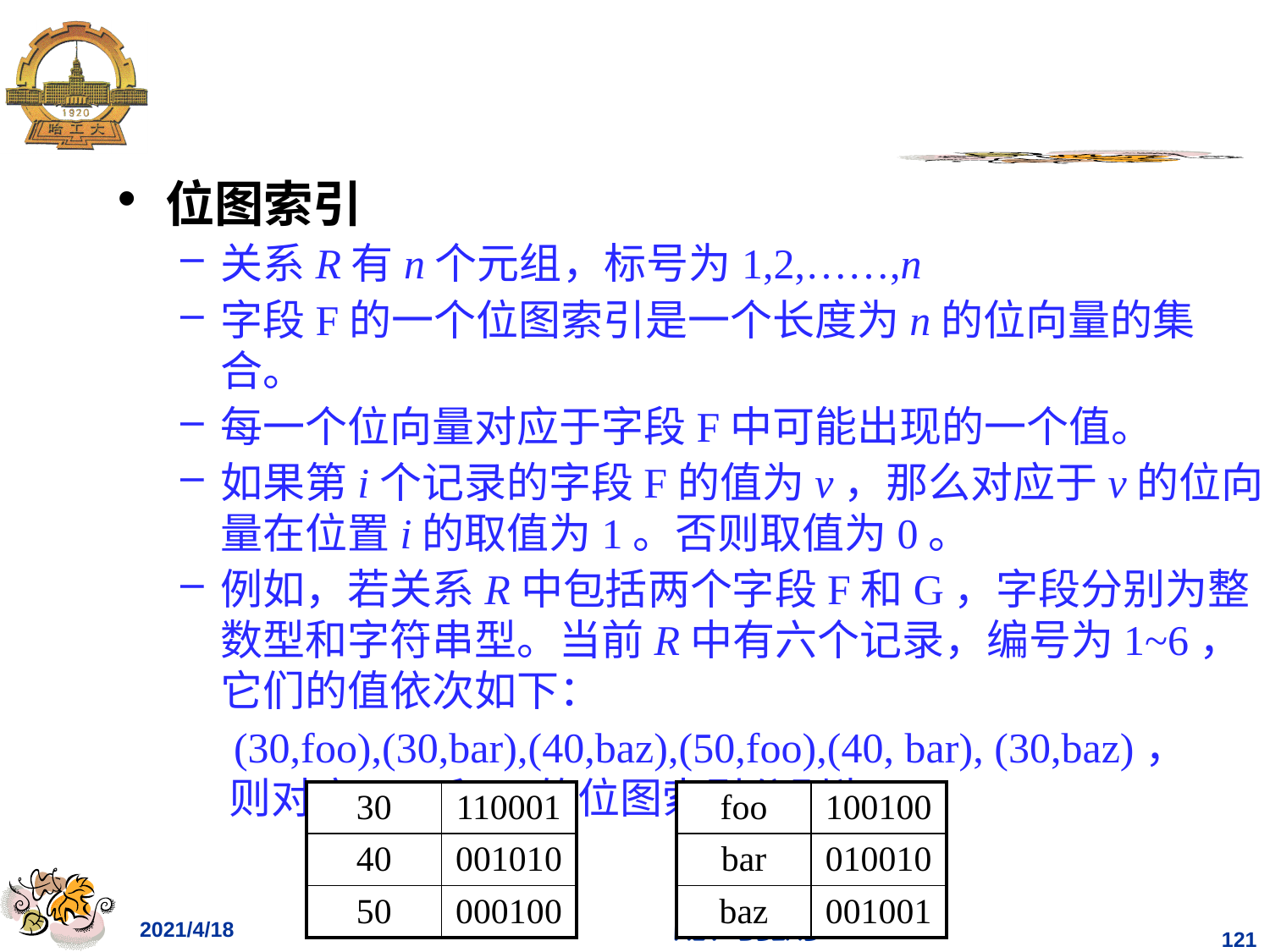

#
位图索引
关系R有n个元组，标号为1,2,……,n
字段F的一个位图索引是一个长度为n的位向量的集合。
每一个位向量对应于字段F中可能出现的一个值。
如果第i个记录的字段F的值为v，那么对应于v的位向量在位置i的取值为1。否则取值为0。
例如，若关系R中包括两个字段F和G，字段分别为整数型和字符串型。当前R中有六个记录，编号为1~6，它们的值依次如下：
     (30,foo),(30,bar),(40,baz),(50,foo),(40, bar), (30,baz)，
    则对应于F和G的位图索引分别为：
| 30 | 110001 |
| --- | --- |
| 40 | 001010 |
| 50 | 000100 |
| foo | 100100 |
| --- | --- |
| bar | 010010 |
| baz | 001001 |
2021/4/18
HIT-DBLAB
121